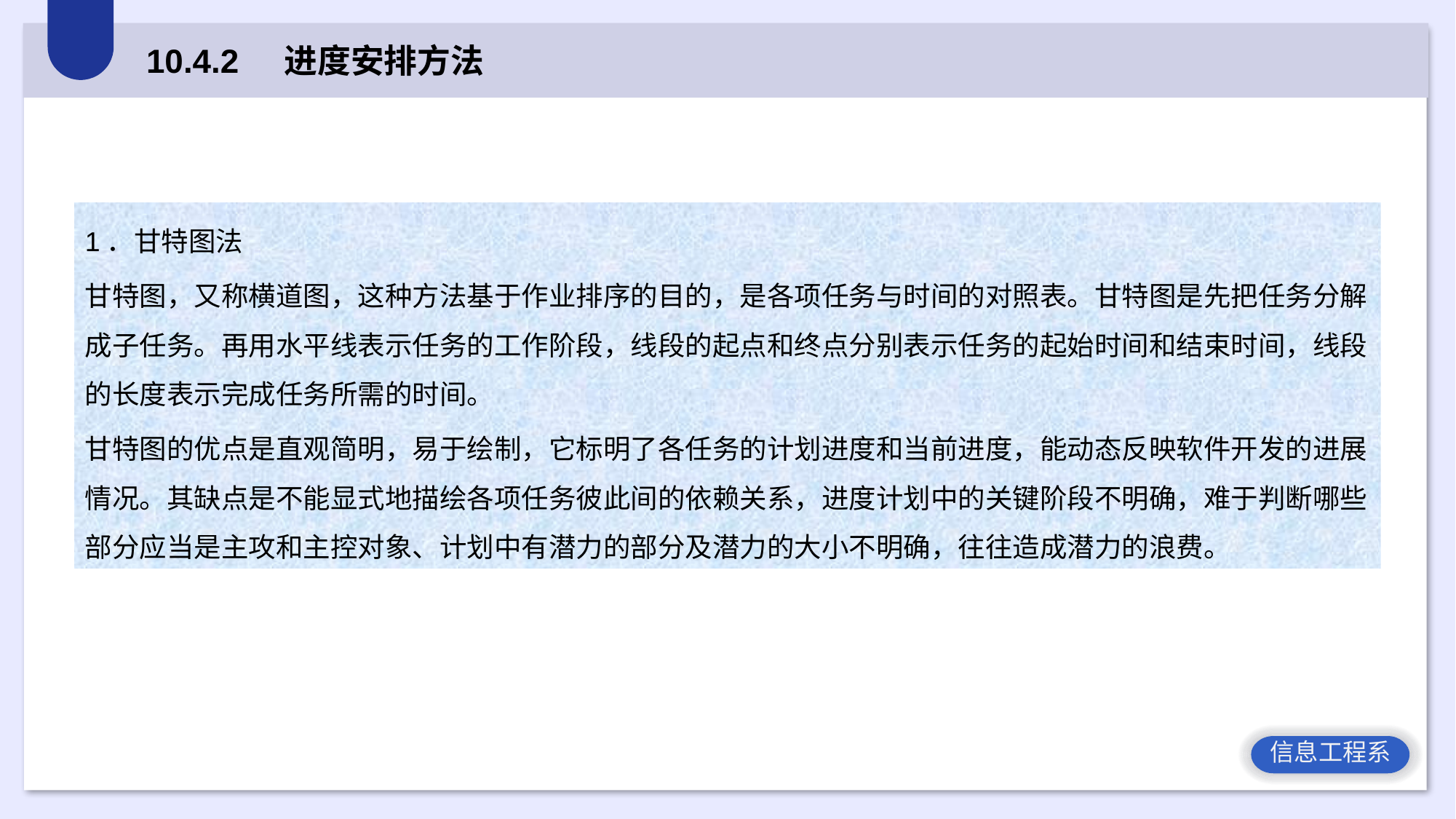

10.4.2    进度安排方法
1．甘特图法
甘特图，又称横道图，这种方法基于作业排序的目的，是各项任务与时间的对照表。甘特图是先把任务分解成子任务。再用水平线表示任务的工作阶段，线段的起点和终点分别表示任务的起始时间和结束时间，线段的长度表示完成任务所需的时间。
甘特图的优点是直观简明，易于绘制，它标明了各任务的计划进度和当前进度，能动态反映软件开发的进展情况。其缺点是不能显式地描绘各项任务彼此间的依赖关系，进度计划中的关键阶段不明确，难于判断哪些部分应当是主攻和主控对象、计划中有潜力的部分及潜力的大小不明确，往往造成潜力的浪费。